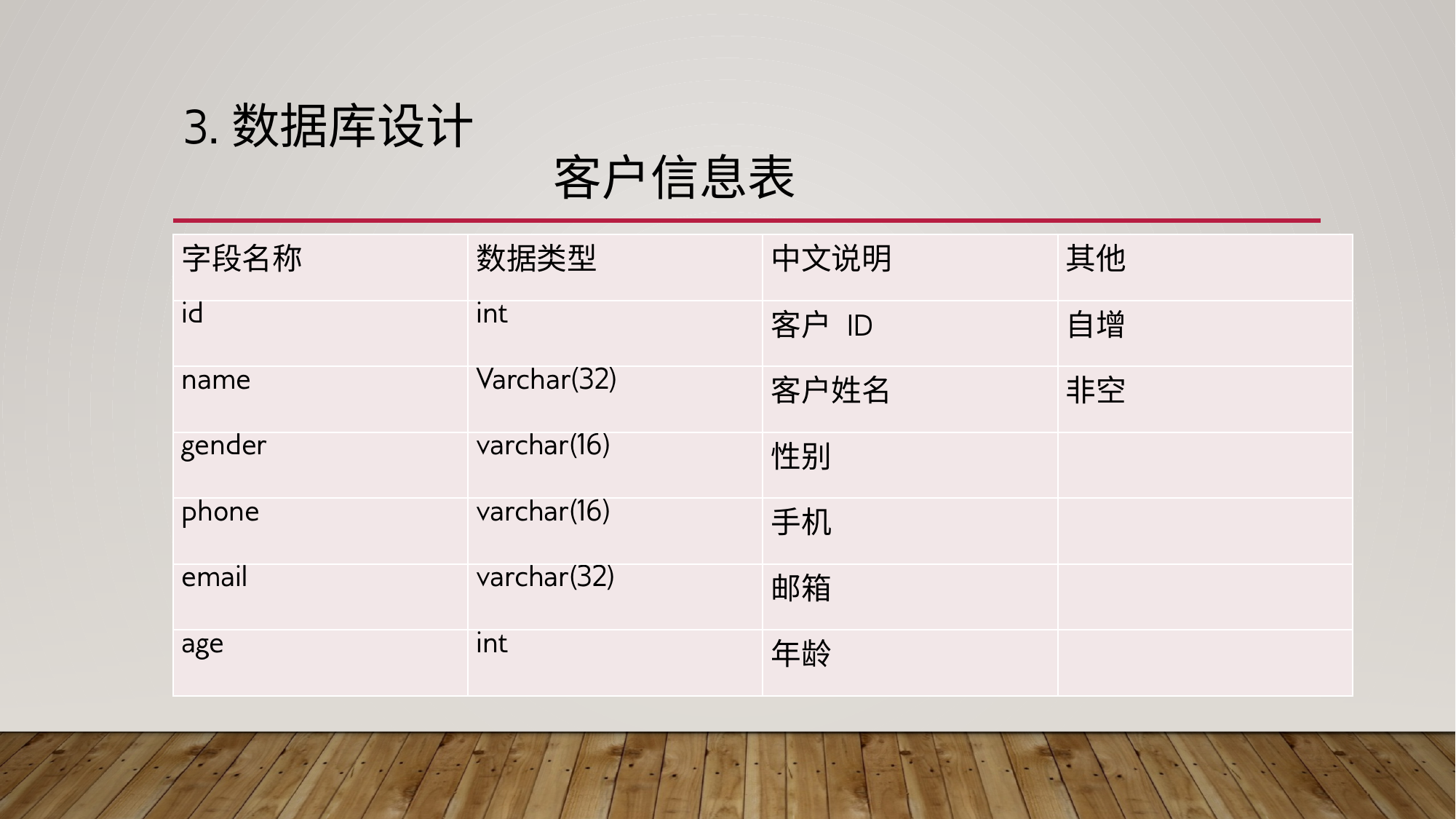

# 3.数据库设计 客户信息表
| 字段名称 | 数据类型 | 中文说明 | 其他 |
| --- | --- | --- | --- |
| id | int | 客户 ID | 自增 |
| name | Varchar(32) | 客户姓名 | 非空 |
| gender | varchar(16) | 性别 |  |
| phone | varchar(16) | 手机 |  |
| email | varchar(32) | 邮箱 |  |
| age | int | 年龄 |  |